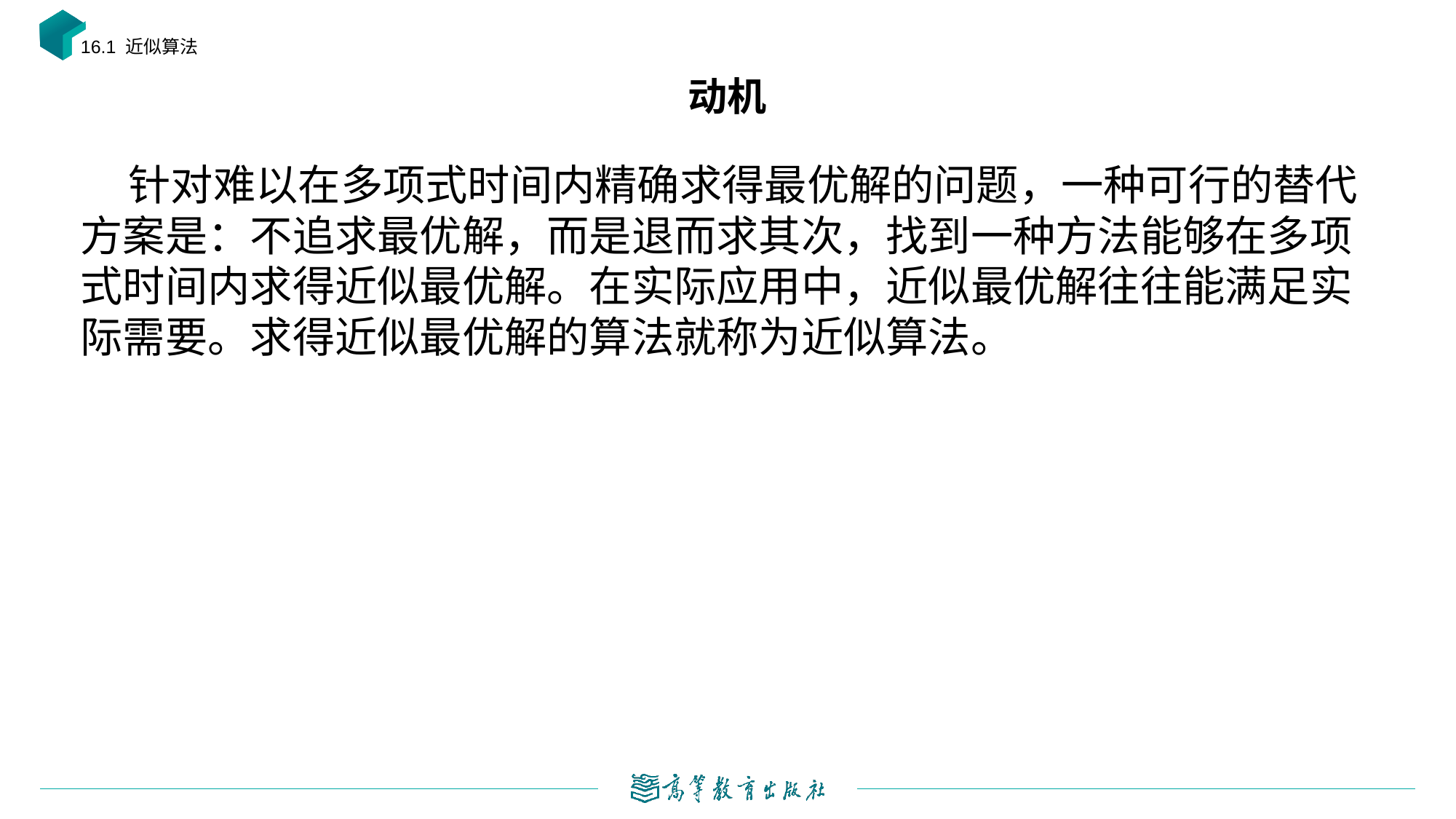

16.1 近似算法
# 动机
    针对难以在多项式时间内精确求得最优解的问题，一种可行的替代方案是：不追求最优解，而是退而求其次，找到一种方法能够在多项式时间内求得近似最优解。在实际应用中，近似最优解往往能满足实际需要。求得近似最优解的算法就称为近似算法。